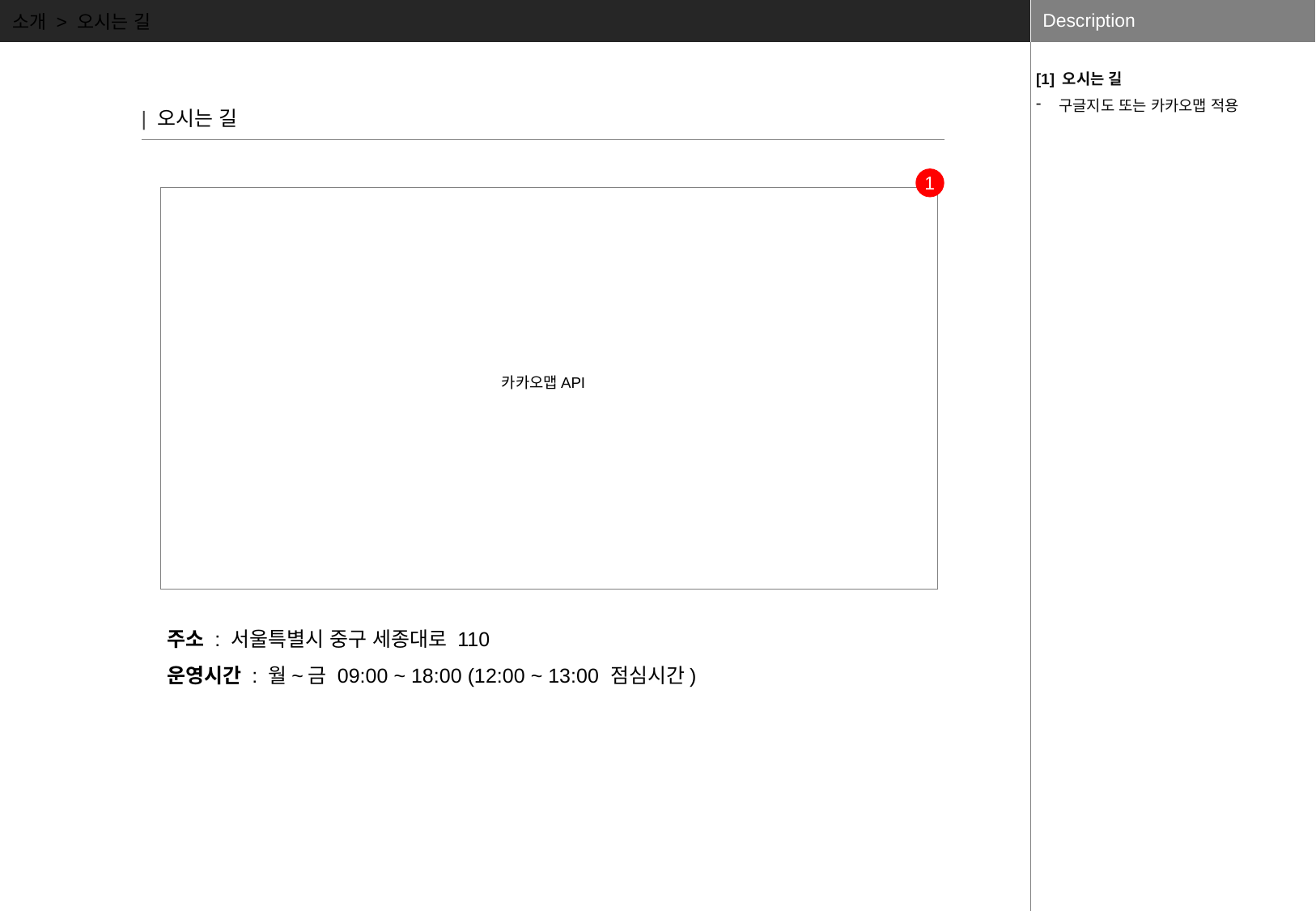

소개 > 오시는 길

[1] 오시는 길
구글지도 또는 카카오맵 적용
| 오시는 길
1
|  |
| --- |
카카오맵API
주소 : 서울특별시 중구 세종대로 110
운영시간 : 월~금 09:00 ~ 18:00 (12:00 ~ 13:00 점심시간)